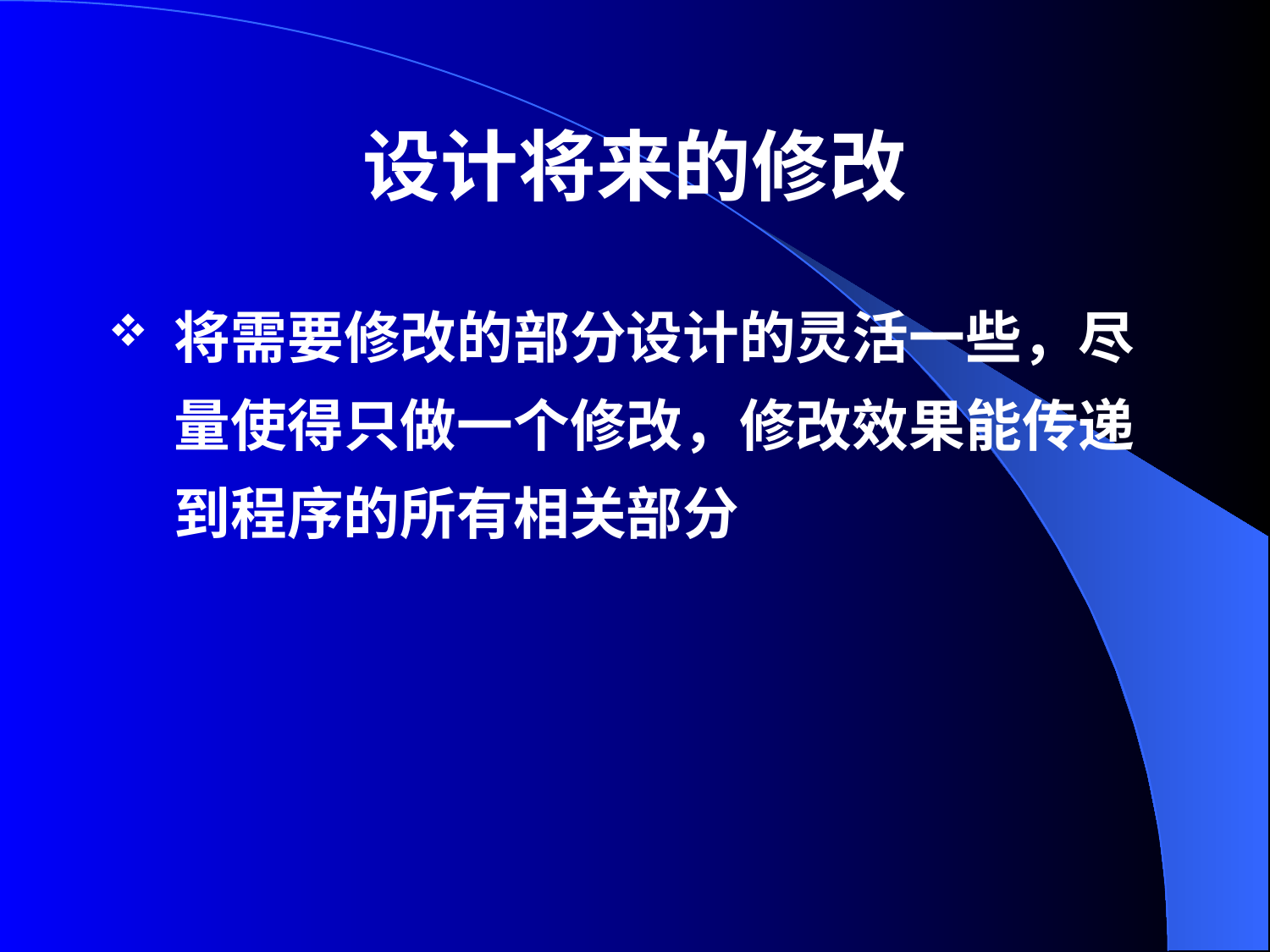

# 设计将来的修改
将需要修改的部分设计的灵活一些，尽量使得只做一个修改，修改效果能传递到程序的所有相关部分